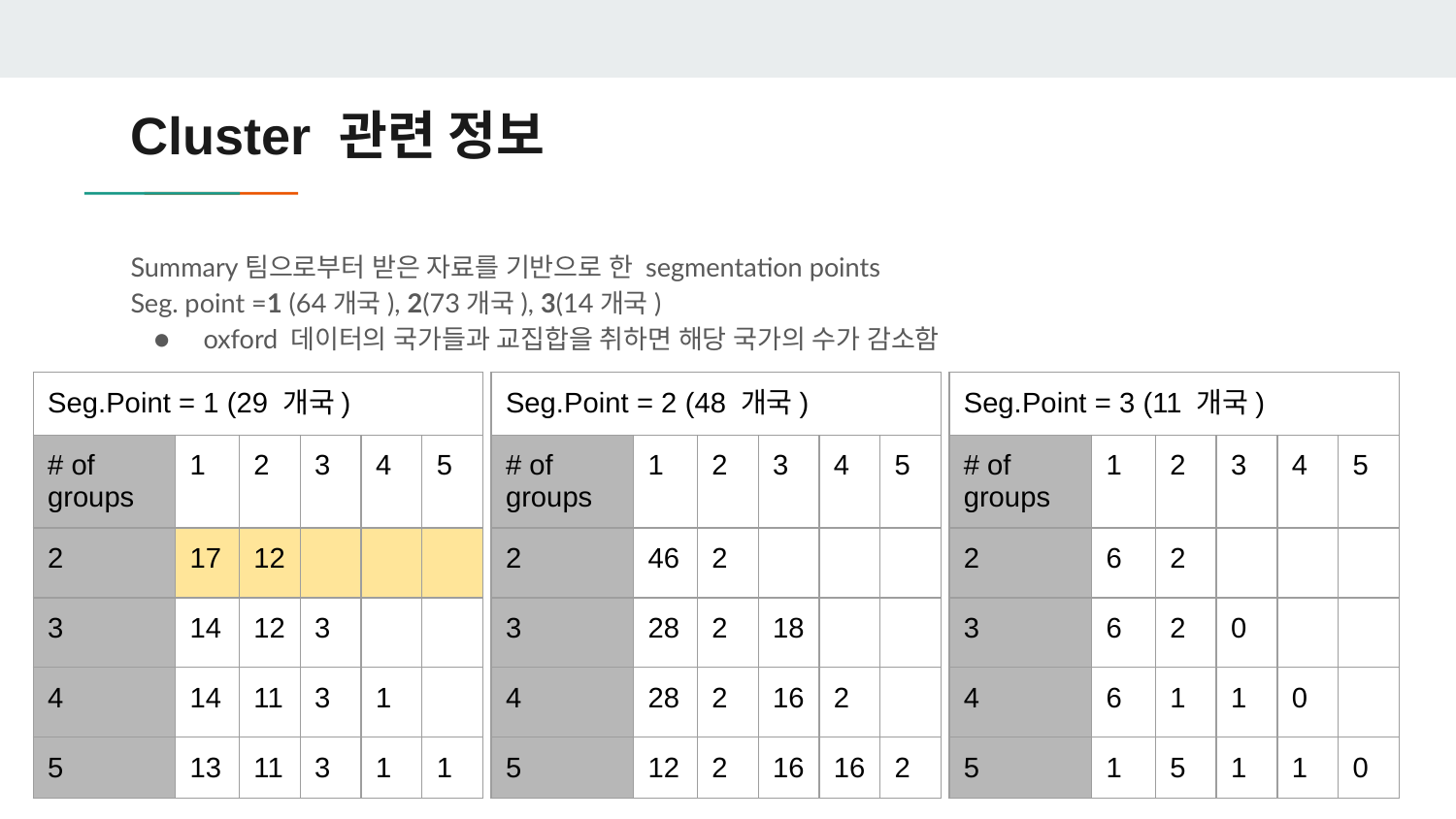

# Cluster 관련 정보
Summary팀으로부터 받은 자료를 기반으로 한 segmentation points
Seg. point =1 (64개국), 2(73개국), 3(14개국)
oxford 데이터의 국가들과 교집합을 취하면 해당 국가의 수가 감소함
| Seg.Point = 1 (29 개국) |  |  |  |  |  |
| --- | --- | --- | --- | --- | --- |
| # of groups | 1 | 2 | 3 | 4 | 5 |
| 2 | 17 | 12 |  |  |  |
| 3 | 14 | 12 | 3 |  |  |
| 4 | 14 | 11 | 3 | 1 |  |
| 5 | 13 | 11 | 3 | 1 | 1 |
| Seg.Point = 2 (48 개국) |  |  |  |  |  |
| --- | --- | --- | --- | --- | --- |
| # of groups | 1 | 2 | 3 | 4 | 5 |
| 2 | 46 | 2 |  |  |  |
| 3 | 28 | 2 | 18 |  |  |
| 4 | 28 | 2 | 16 | 2 |  |
| 5 | 12 | 2 | 16 | 16 | 2 |
| Seg.Point = 3 (11 개국) |  |  |  |  |  |
| --- | --- | --- | --- | --- | --- |
| # of groups | 1 | 2 | 3 | 4 | 5 |
| 2 | 6 | 2 |  |  |  |
| 3 | 6 | 2 | 0 |  |  |
| 4 | 6 | 1 | 1 | 0 |  |
| 5 | 1 | 5 | 1 | 1 | 0 |